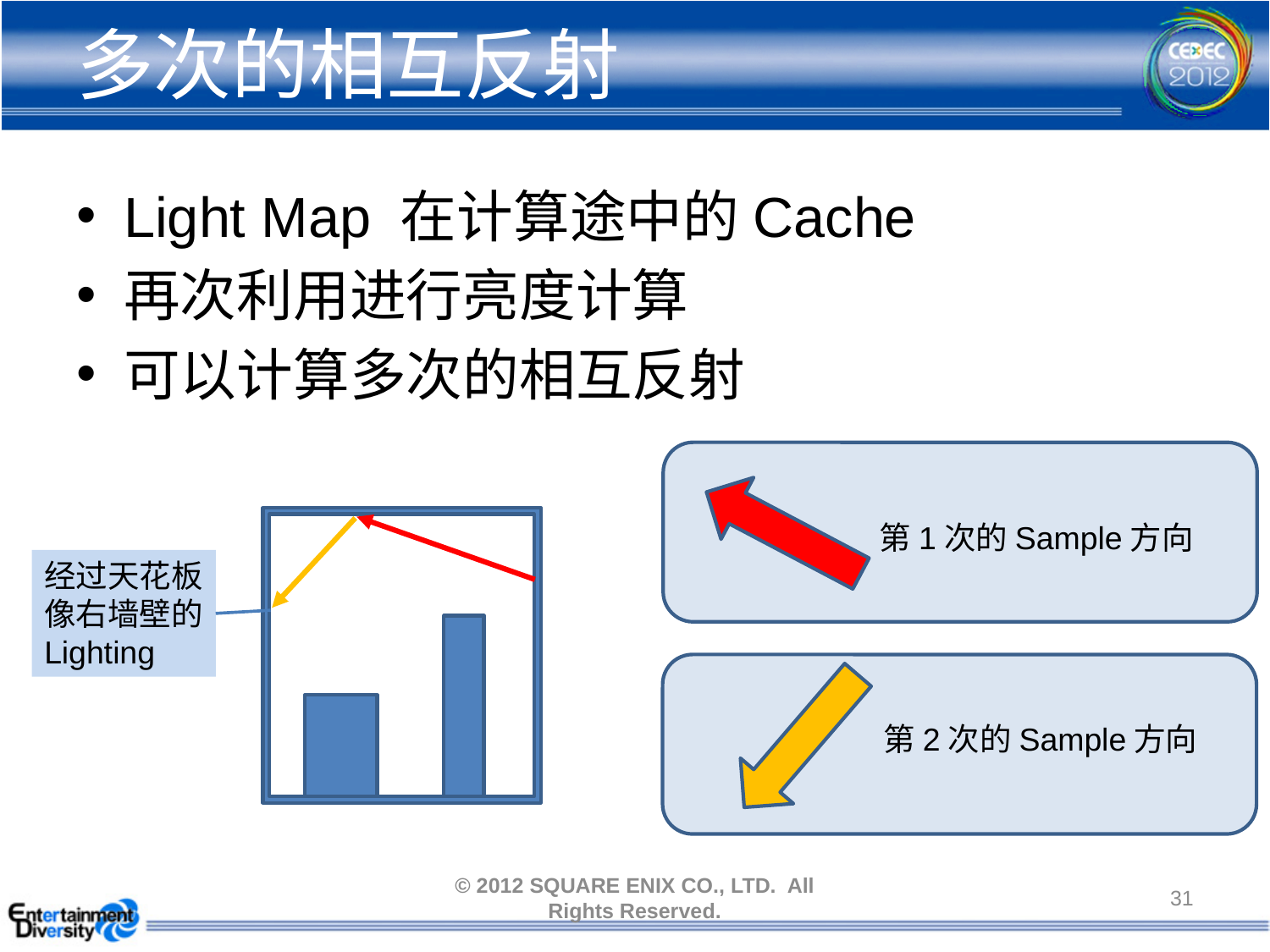

# 多次的相互反射
Light Map 在计算途中的Cache
再次利用进行亮度计算
可以计算多次的相互反射

第1次的Sample方向
经过天花板
像右墙壁的
Lighting

第2次的Sample方向
© 2012 SQUARE ENIX CO., LTD.  All Rights Reserved.
31